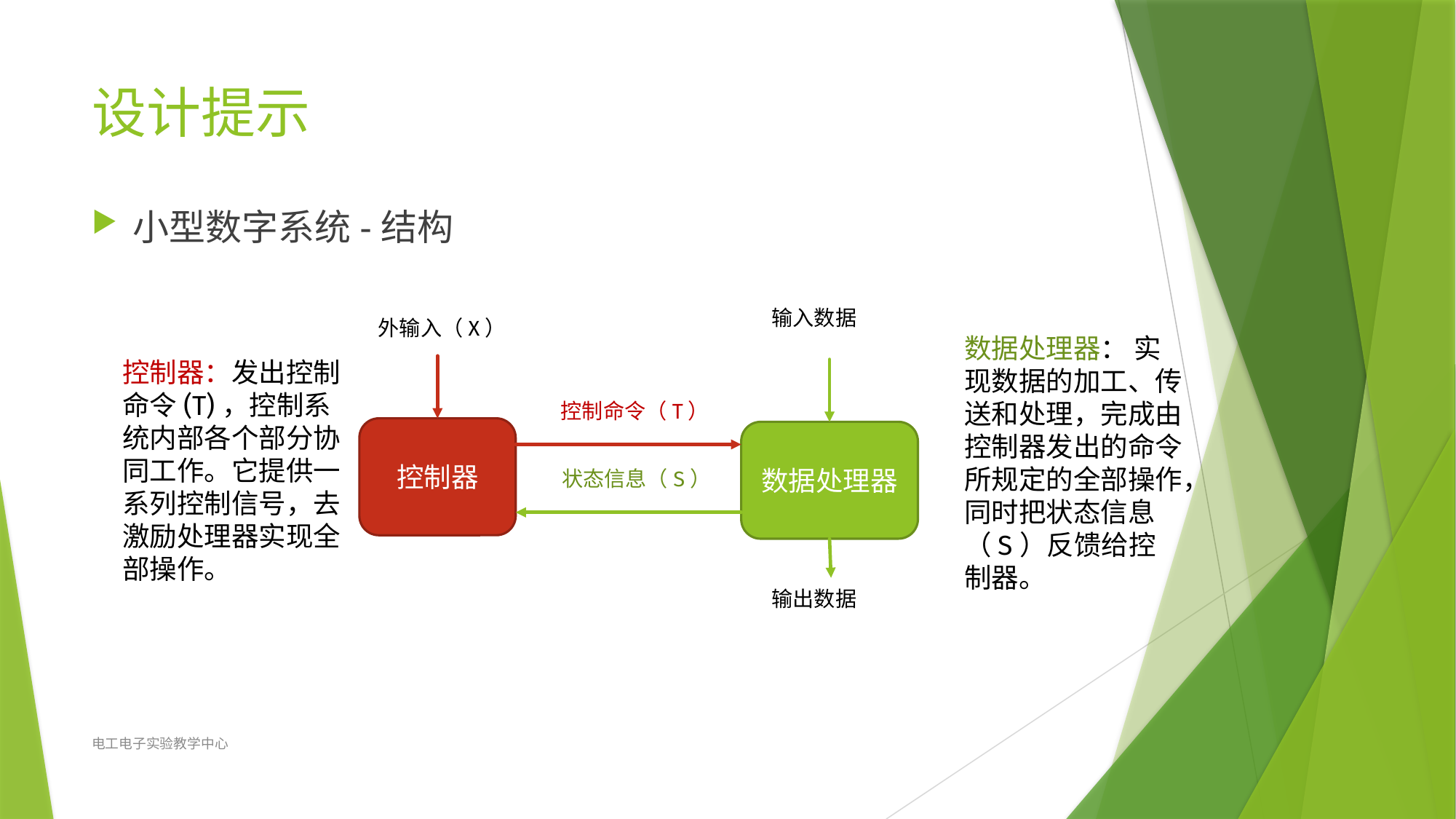

# 设计提示
小型数字系统-结构

输入数据
外输入（X）
数据处理器： 实现数据的加工、传送和处理，完成由控制器发出的命令所规定的全部操作，同时把状态信息（S）反馈给控制器。
控制器：发出控制命令(T)，控制系统内部各个部分协同工作。它提供一系列控制信号，去激励处理器实现全部操作。

控制命令（T）
控制器
数据处理器
状态信息（S）
输出数据
电工电子实验教学中心